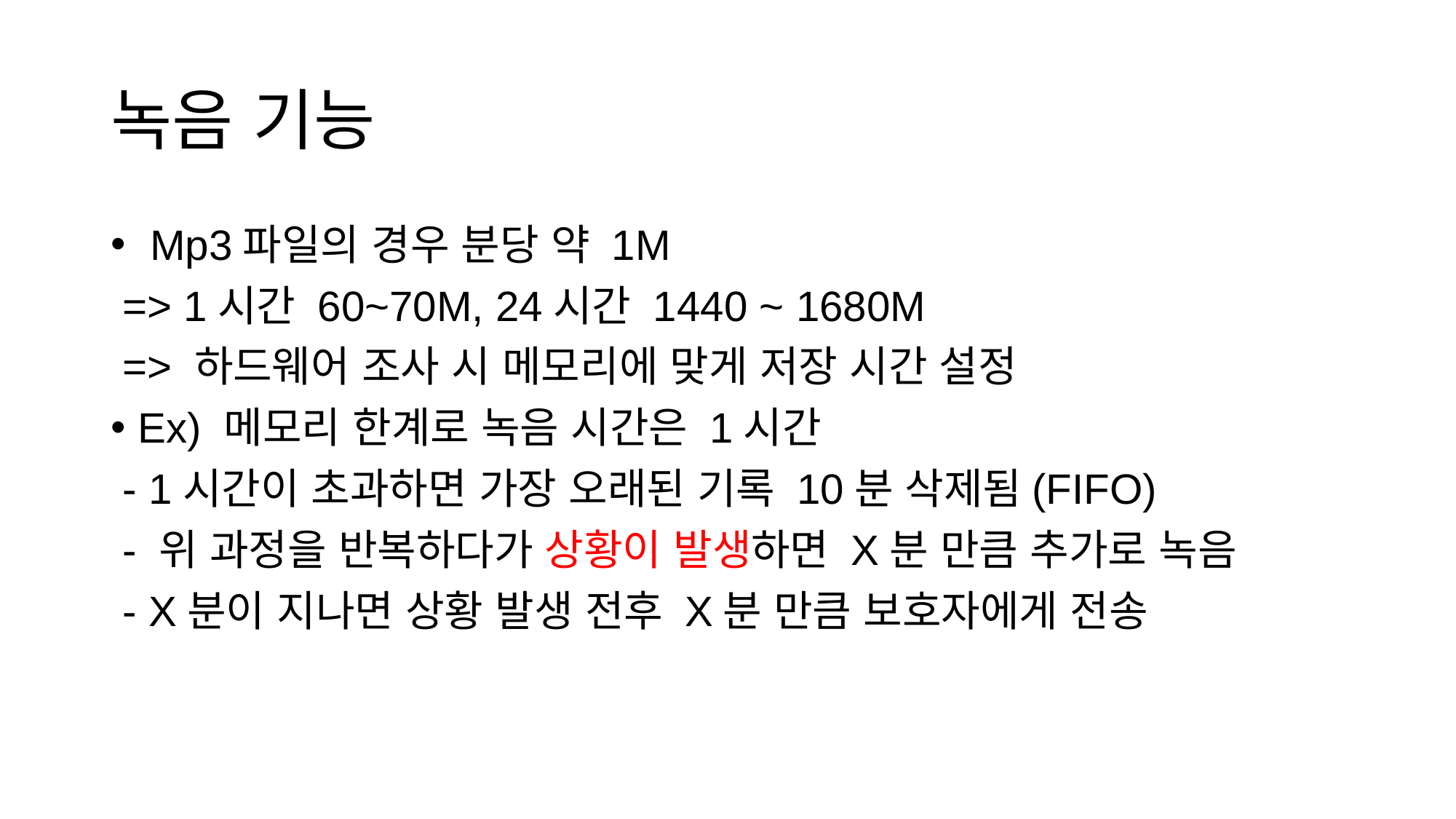

# 녹음 기능
 Mp3파일의 경우 분당 약 1M
 => 1시간 60~70M, 24시간 1440 ~ 1680M
 => 하드웨어 조사 시 메모리에 맞게 저장 시간 설정
Ex) 메모리 한계로 녹음 시간은 1시간
 - 1시간이 초과하면 가장 오래된 기록 10분 삭제됨(FIFO)
 - 위 과정을 반복하다가 상황이 발생하면 X분 만큼 추가로 녹음
 - X분이 지나면 상황 발생 전후 X분 만큼 보호자에게 전송